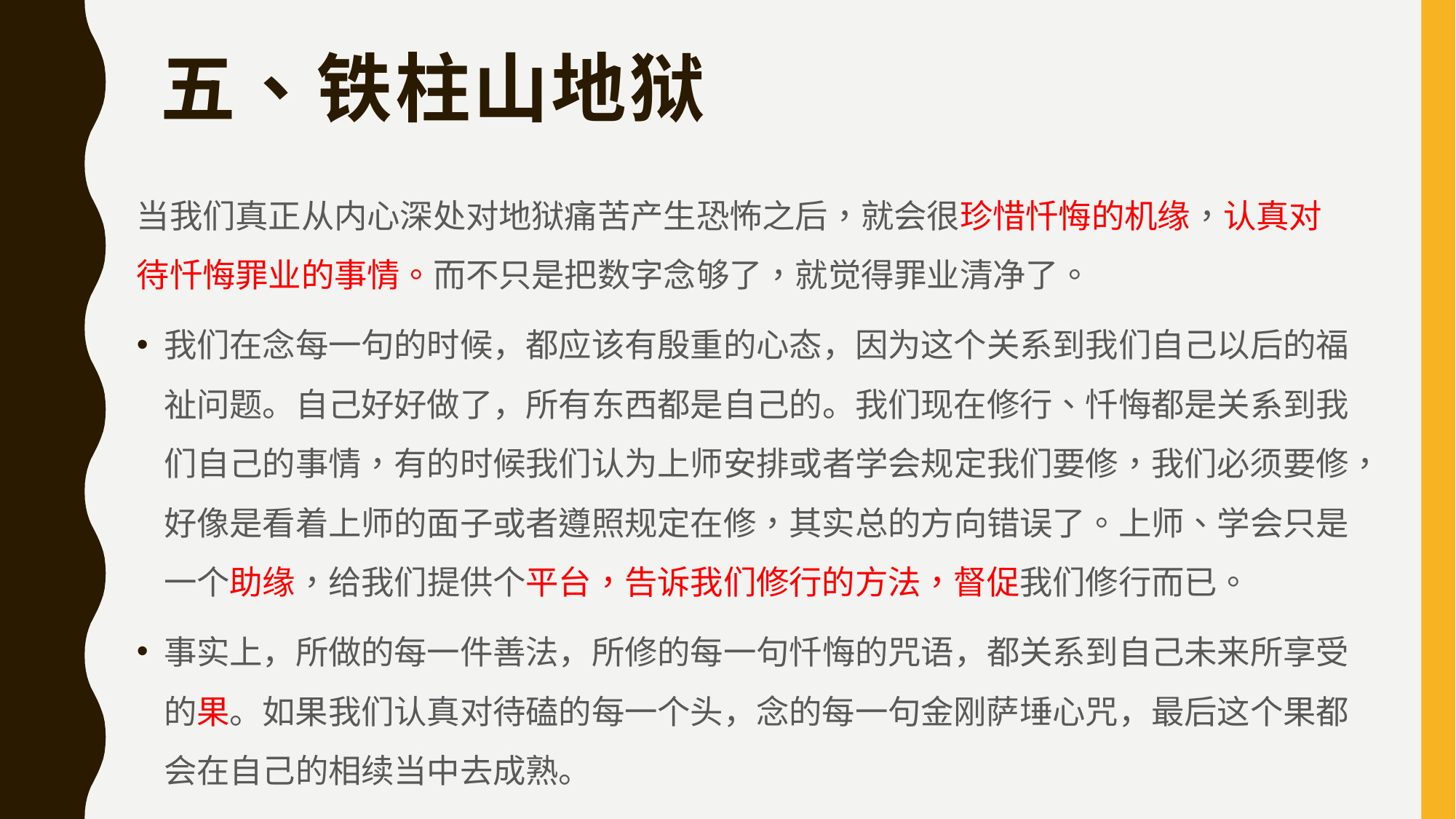

# 五、铁柱山地狱
当我们真正从内心深处对地狱痛苦产生恐怖之后，就会很珍惜忏悔的机缘，认真对待忏悔罪业的事情。而不只是把数字念够了，就觉得罪业清净了。
我们在念每一句的时候，都应该有殷重的心态，因为这个关系到我们自己以后的福祉问题。自己好好做了，所有东西都是自己的。我们现在修行、忏悔都是关系到我们自己的事情，有的时候我们认为上师安排或者学会规定我们要修，我们必须要修，好像是看着上师的面子或者遵照规定在修，其实总的方向错误了。上师、学会只是一个助缘，给我们提供个平台，告诉我们修行的方法，督促我们修行而已。
事实上，所做的每一件善法，所修的每一句忏悔的咒语，都关系到自己未来所享受的果。如果我们认真对待磕的每一个头，念的每一句金刚萨埵心咒，最后这个果都会在自己的相续当中去成熟。